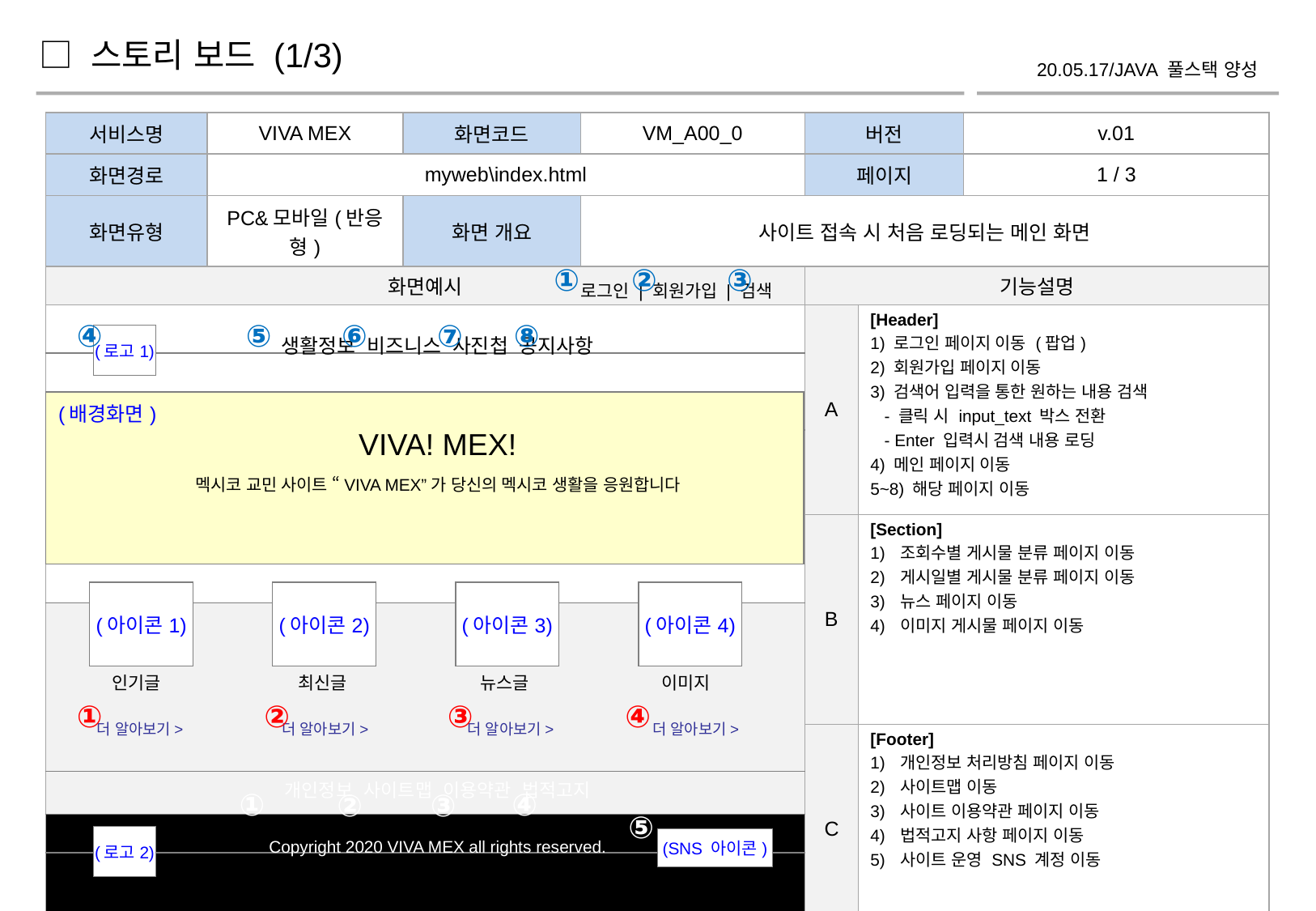

□ 스토리 보드 (1/3)
20.05.17/JAVA 풀스택 양성

| 서비스명 | VIVA MEX | 화면코드 | VM\_A00\_0 | 버전 |  | v.01 |
| --- | --- | --- | --- | --- | --- | --- |
| 화면경로 | myweb\index.html |  |  | 페이지 |  | 1 / 3 |
| 화면유형 | PC&모바일(반응형) | 화면 개요 | 사이트 접속 시 처음 로딩되는 메인 화면 |  |  |  |
| 화면예시 |  |  |  | 기능설명 |  |  |
|  |  |  |  | A | [Header] 1) 로그인 페이지 이동 (팝업) 2) 회원가입 페이지 이동 3) 검색어 입력을 통한 원하는 내용 검색 - 클릭 시 input\_text 박스 전환 - Enter 입력시 검색 내용 로딩 4) 메인 페이지 이동 5~8) 해당 페이지 이동 |  |
|  |  |  |  |  |  |  |
|  |  |  |  |  |  |  |
|  |  |  |  | B | [Section] 조회수별 게시물 분류 페이지 이동 게시일별 게시물 분류 페이지 이동 뉴스 페이지 이동 이미지 게시물 페이지 이동 |  |
|  |  |  |  |  |  |  |
|  |  |  |  | C | [Footer] 개인정보 처리방침 페이지 이동 사이트맵 이동 사이트 이용약관 페이지 이동 법적고지 사항 페이지 이동 사이트 운영 SNS 계정 이동 |  |
|  |  |  |  |  |  |  |
|  |  |  |  |  |  |  |
①
②
③
로그인 | 회원가입 | 검색
④
⑤
⑥
⑦
⑧
| (로고1) |
| --- |
생활정보  비즈니스  사진첩  공지사항
| (배경화면) |
| --- |
VIVA! MEX!
멕시코 교민 사이트 “VIVA MEX”가 당신의 멕시코 생활을 응원합니다
| (아이콘1) |
| --- |
| (아이콘2) |
| --- |
| (아이콘3) |
| --- |
| (아이콘4) |
| --- |
인기글
최신글
뉴스글
이미지
①
②
③
④
더 알아보기>
더 알아보기>
더 알아보기>
더 알아보기>
개인정보  사이트맵  이용약관  법적고지
①
④
②
③
⑤
| (로고2) |
| --- |
| (SNS 아이콘) |
| --- |
Copyright 2020 VIVA MEX all rights reserved.